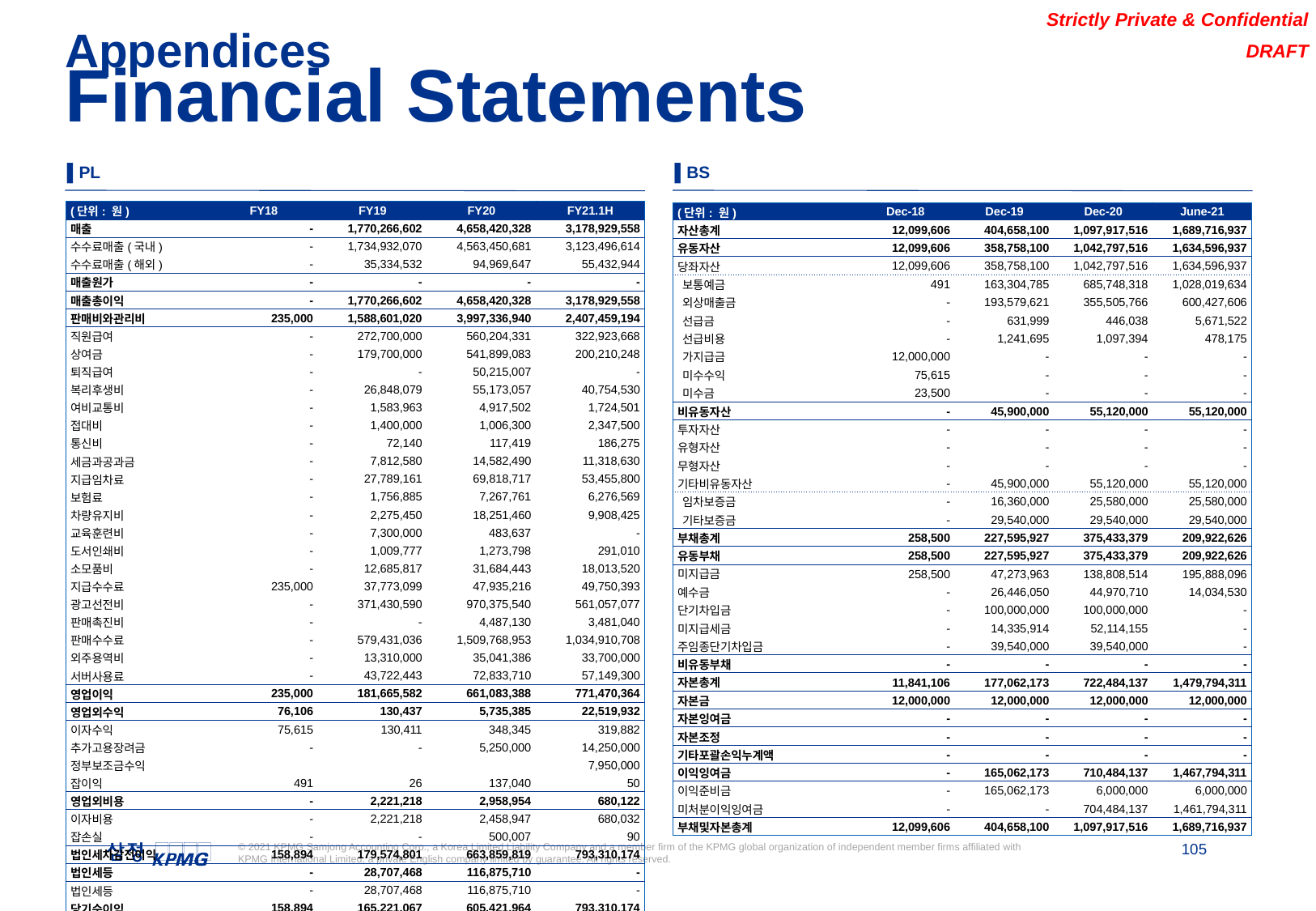

Appendices
Financial Statements
▌PL

▌BS

| (단위: 원) | FY18 | FY19 | FY20 | FY21.1H |
| --- | --- | --- | --- | --- |
| 매출 | - | 1,770,266,602 | 4,658,420,328 | 3,178,929,558 |
| 수수료매출(국내) | - | 1,734,932,070 | 4,563,450,681 | 3,123,496,614 |
| 수수료매출(해외) | - | 35,334,532 | 94,969,647 | 55,432,944 |
| 매출원가 | - | - | - | - |
| 매출총이익 | - | 1,770,266,602 | 4,658,420,328 | 3,178,929,558 |
| 판매비와관리비 | 235,000 | 1,588,601,020 | 3,997,336,940 | 2,407,459,194 |
| 직원급여 | - | 272,700,000 | 560,204,331 | 322,923,668 |
| 상여금 | - | 179,700,000 | 541,899,083 | 200,210,248 |
| 퇴직급여 | - | - | 50,215,007 | - |
| 복리후생비 | - | 26,848,079 | 55,173,057 | 40,754,530 |
| 여비교통비 | - | 1,583,963 | 4,917,502 | 1,724,501 |
| 접대비 | - | 1,400,000 | 1,006,300 | 2,347,500 |
| 통신비 | - | 72,140 | 117,419 | 186,275 |
| 세금과공과금 | - | 7,812,580 | 14,582,490 | 11,318,630 |
| 지급임차료 | - | 27,789,161 | 69,818,717 | 53,455,800 |
| 보험료 | - | 1,756,885 | 7,267,761 | 6,276,569 |
| 차량유지비 | - | 2,275,450 | 18,251,460 | 9,908,425 |
| 교육훈련비 | - | 7,300,000 | 483,637 | - |
| 도서인쇄비 | - | 1,009,777 | 1,273,798 | 291,010 |
| 소모품비 | - | 12,685,817 | 31,684,443 | 18,013,520 |
| 지급수수료 | 235,000 | 37,773,099 | 47,935,216 | 49,750,393 |
| 광고선전비 | - | 371,430,590 | 970,375,540 | 561,057,077 |
| 판매촉진비 | - | - | 4,487,130 | 3,481,040 |
| 판매수수료 | - | 579,431,036 | 1,509,768,953 | 1,034,910,708 |
| 외주용역비 | - | 13,310,000 | 35,041,386 | 33,700,000 |
| 서버사용료 | - | 43,722,443 | 72,833,710 | 57,149,300 |
| 영업이익 | 235,000 | 181,665,582 | 661,083,388 | 771,470,364 |
| 영업외수익 | 76,106 | 130,437 | 5,735,385 | 22,519,932 |
| 이자수익 | 75,615 | 130,411 | 348,345 | 319,882 |
| 추가고용장려금 | - | - | 5,250,000 | 14,250,000 |
| 정부보조금수익 |  |  |  | 7,950,000 |
| 잡이익 | 491 | 26 | 137,040 | 50 |
| 영업외비용 | - | 2,221,218 | 2,958,954 | 680,122 |
| 이자비용 | - | 2,221,218 | 2,458,947 | 680,032 |
| 잡손실 | - | - | 500,007 | 90 |
| 법인세차감전이익 | 158,894 | 179,574,801 | 663,859,819 | 793,310,174 |
| 법인세등 | - | 28,707,468 | 116,875,710 | - |
| 법인세등 | - | 28,707,468 | 116,875,710 | - |
| 당기순이익 | 158,894 | 165,221,067 | 605,421,964 | 793,310,174 |
| (단위: 원) | Dec-18 | Dec-19 | Dec-20 | June-21 |
| --- | --- | --- | --- | --- |
| 자산총계 | 12,099,606 | 404,658,100 | 1,097,917,516 | 1,689,716,937 |
| 유동자산 | 12,099,606 | 358,758,100 | 1,042,797,516 | 1,634,596,937 |
| 당좌자산 | 12,099,606 | 358,758,100 | 1,042,797,516 | 1,634,596,937 |
| 보통예금 | 491 | 163,304,785 | 685,748,318 | 1,028,019,634 |
| 외상매출금 | - | 193,579,621 | 355,505,766 | 600,427,606 |
| 선급금 | - | 631,999 | 446,038 | 5,671,522 |
| 선급비용 | - | 1,241,695 | 1,097,394 | 478,175 |
| 가지급금 | 12,000,000 | - | - | - |
| 미수수익 | 75,615 | - | - | - |
| 미수금 | 23,500 | - | - | - |
| 비유동자산 | - | 45,900,000 | 55,120,000 | 55,120,000 |
| 투자자산 | - | - | - | - |
| 유형자산 | - | - | - | - |
| 무형자산 | - | - | - | - |
| 기타비유동자산 | - | 45,900,000 | 55,120,000 | 55,120,000 |
| 임차보증금 | - | 16,360,000 | 25,580,000 | 25,580,000 |
| 기타보증금 | - | 29,540,000 | 29,540,000 | 29,540,000 |
| 부채총계 | 258,500 | 227,595,927 | 375,433,379 | 209,922,626 |
| 유동부채 | 258,500 | 227,595,927 | 375,433,379 | 209,922,626 |
| 미지급금 | 258,500 | 47,273,963 | 138,808,514 | 195,888,096 |
| 예수금 | - | 26,446,050 | 44,970,710 | 14,034,530 |
| 단기차입금 | - | 100,000,000 | 100,000,000 | - |
| 미지급세금 | - | 14,335,914 | 52,114,155 | - |
| 주임종단기차입금 | - | 39,540,000 | 39,540,000 | - |
| 비유동부채 | - | - | - | - |
| 자본총계 | 11,841,106 | 177,062,173 | 722,484,137 | 1,479,794,311 |
| 자본금 | 12,000,000 | 12,000,000 | 12,000,000 | 12,000,000 |
| 자본잉여금 | - | - | - | - |
| 자본조정 | - | - | - | - |
| 기타포괄손익누계액 | - | - | - | - |
| 이익잉여금 | - | 165,062,173 | 710,484,137 | 1,467,794,311 |
| 이익준비금 | - | 165,062,173 | 6,000,000 | 6,000,000 |
| 미처분이익잉여금 | - | - | 704,484,137 | 1,461,794,311 |
| 부채및자본총계 | 12,099,606 | 404,658,100 | 1,097,917,516 | 1,689,716,937 |